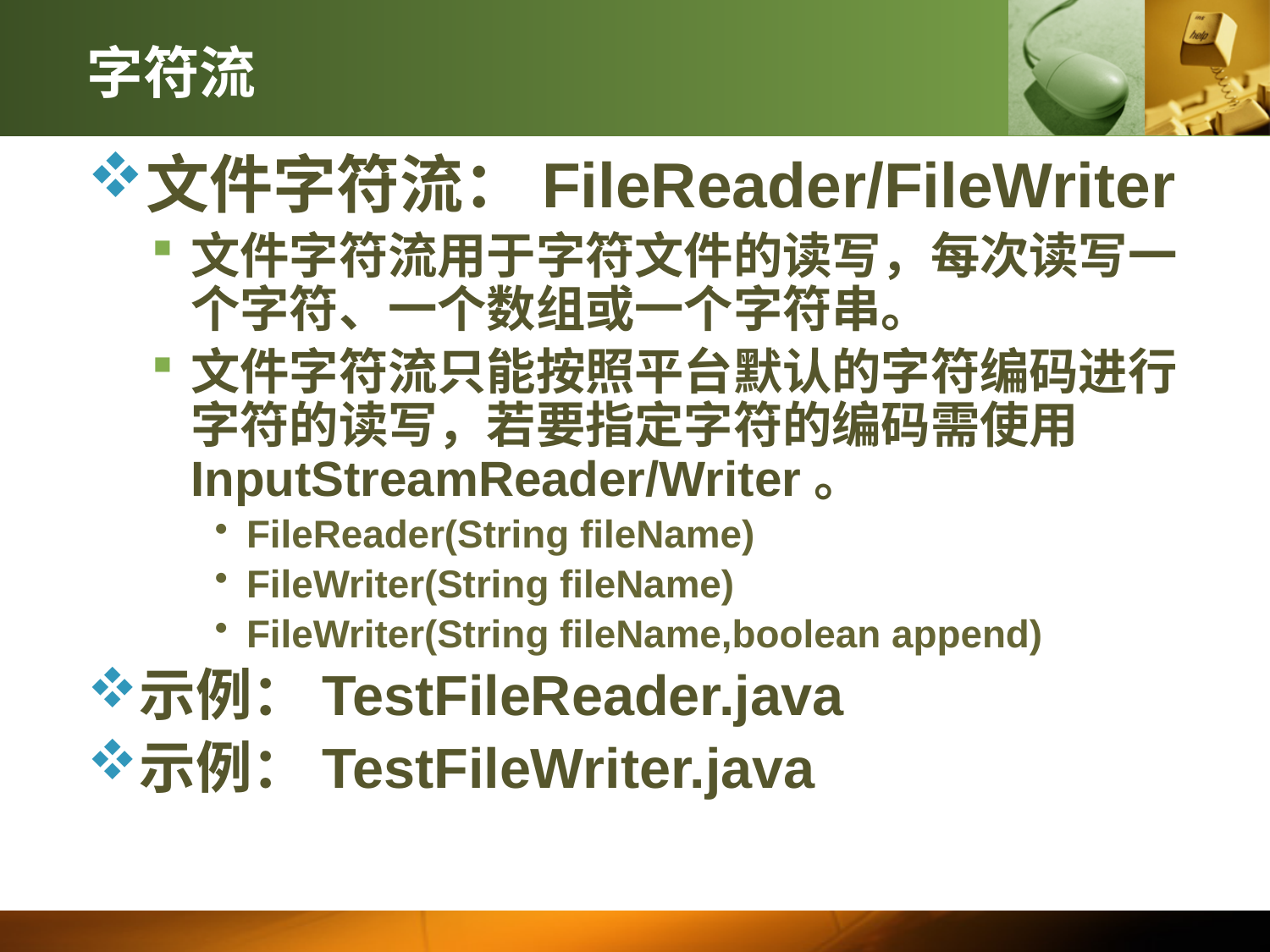

# 字符流
文件字符流：FileReader/FileWriter
文件字符流用于字符文件的读写，每次读写一个字符、一个数组或一个字符串。
文件字符流只能按照平台默认的字符编码进行字符的读写，若要指定字符的编码需使用InputStreamReader/Writer。
FileReader(String fileName)
FileWriter(String fileName)
FileWriter(String fileName,boolean append)
示例：TestFileReader.java
示例：TestFileWriter.java